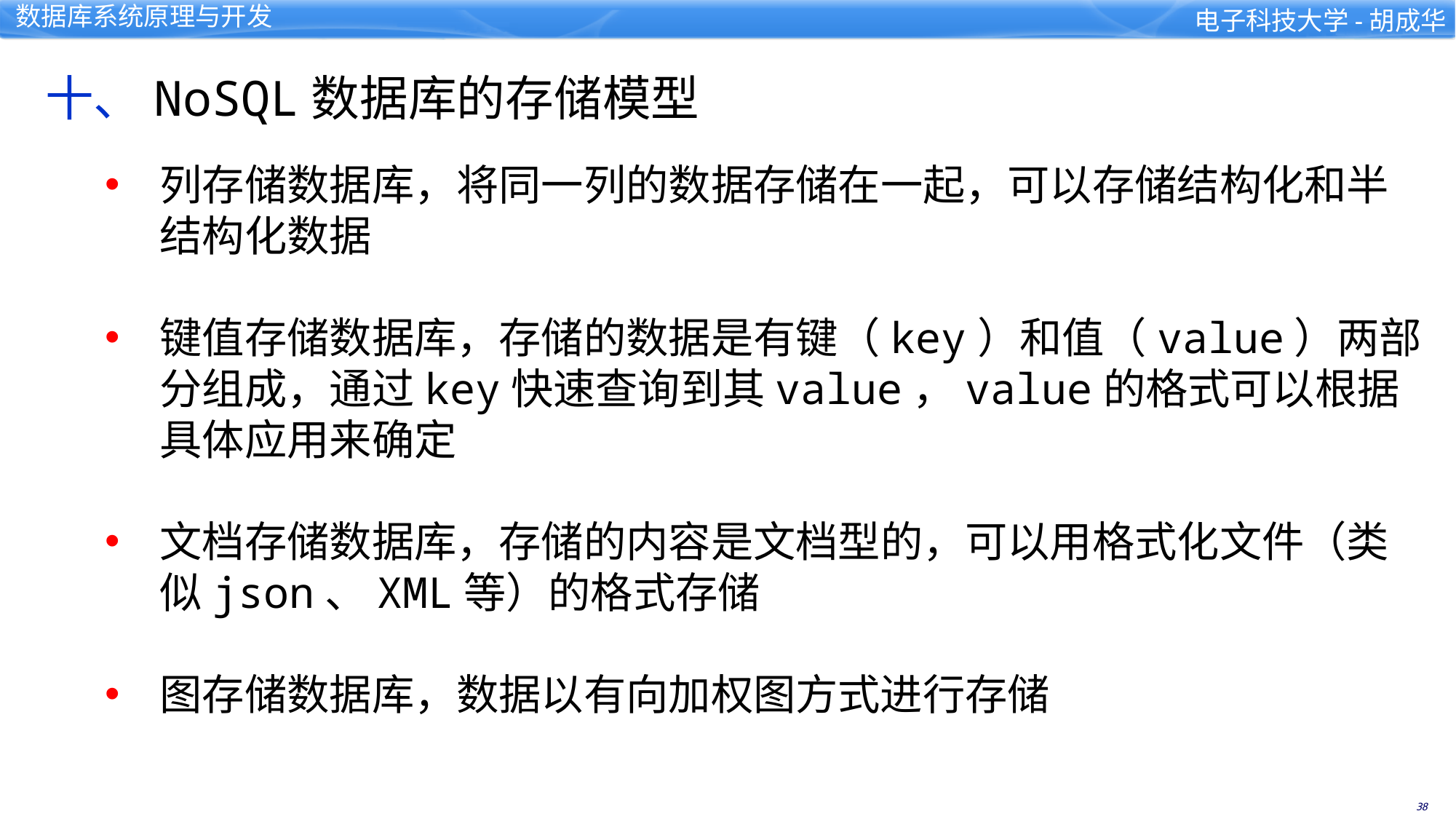

十、NoSQL数据库的存储模型
列存储数据库，将同一列的数据存储在一起，可以存储结构化和半结构化数据

键值存储数据库，存储的数据是有键（key）和值（value）两部分组成，通过key快速查询到其value，value的格式可以根据具体应用来确定

文档存储数据库，存储的内容是文档型的，可以用格式化文件（类似json、XML等）的格式存储

图存储数据库，数据以有向加权图方式进行存储